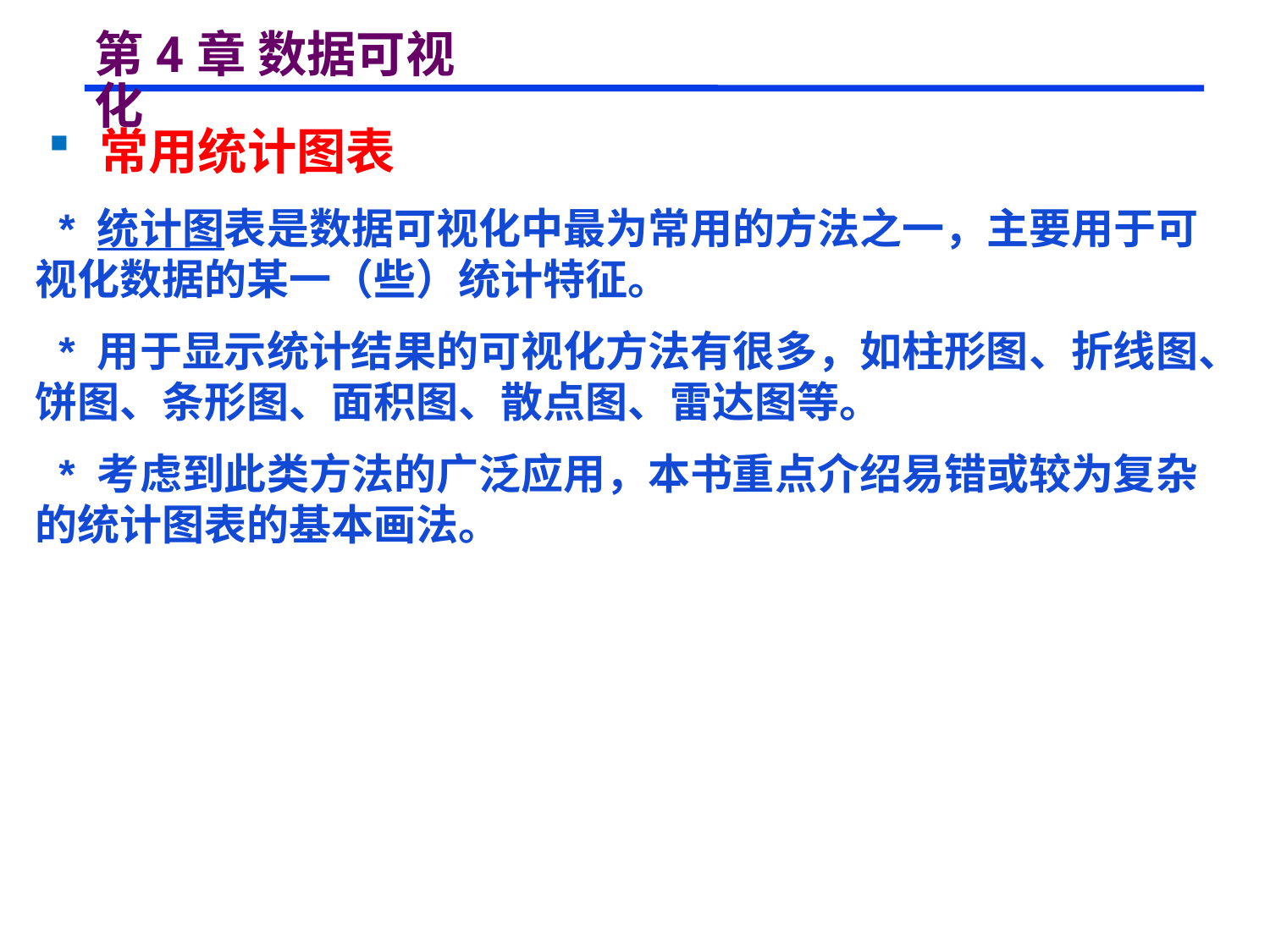

# 第4章 数据可视化
 常用统计图表
  * 统计图表是数据可视化中最为常用的方法之一，主要用于可视化数据的某一（些）统计特征。
  * 用于显示统计结果的可视化方法有很多，如柱形图、折线图、饼图、条形图、面积图、散点图、雷达图等。
  * 考虑到此类方法的广泛应用，本书重点介绍易错或较为复杂的统计图表的基本画法。